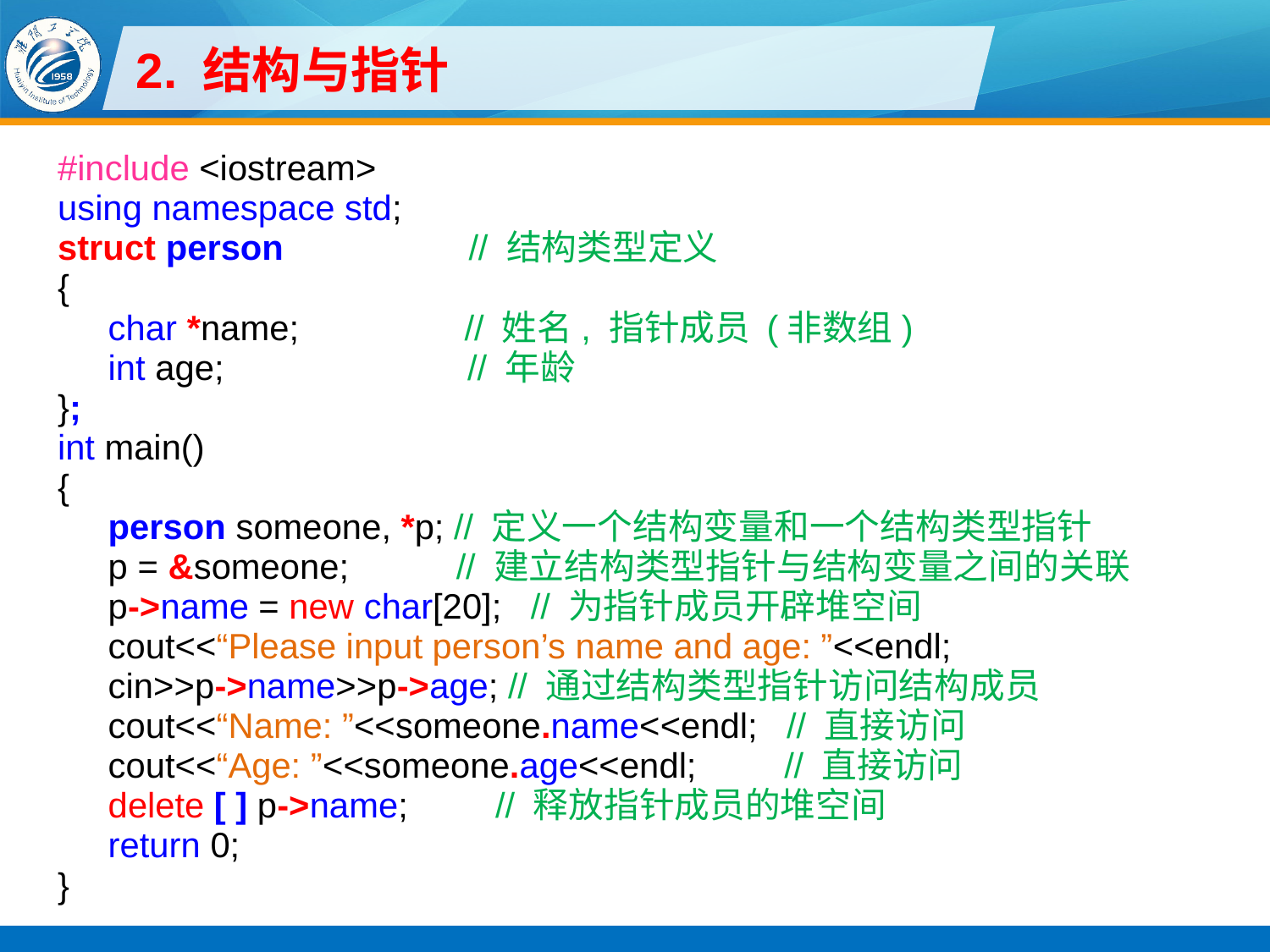

# 2. 结构与指针
#include <iostream>
using namespace std;
struct person                   // 结构类型定义
{
char *name;                 // 姓名, 指针成员 (非数组)
int age;                         // 年龄
};
int main()
{
person someone, *p; // 定义一个结构变量和一个结构类型指针
p = &someone;           // 建立结构类型指针与结构变量之间的关联
p->name = new char[20];   // 为指针成员开辟堆空间
cout<<“Please input person’s name and age: ”<<endl;
cin>>p->name>>p->age; // 通过结构类型指针访问结构成员
cout<<“Name: ”<<someone.name<<endl;   // 直接访问
cout<<“Age: ”<<someone.age<<endl;         // 直接访问
delete [ ] p->name;         // 释放指针成员的堆空间
return 0;
}